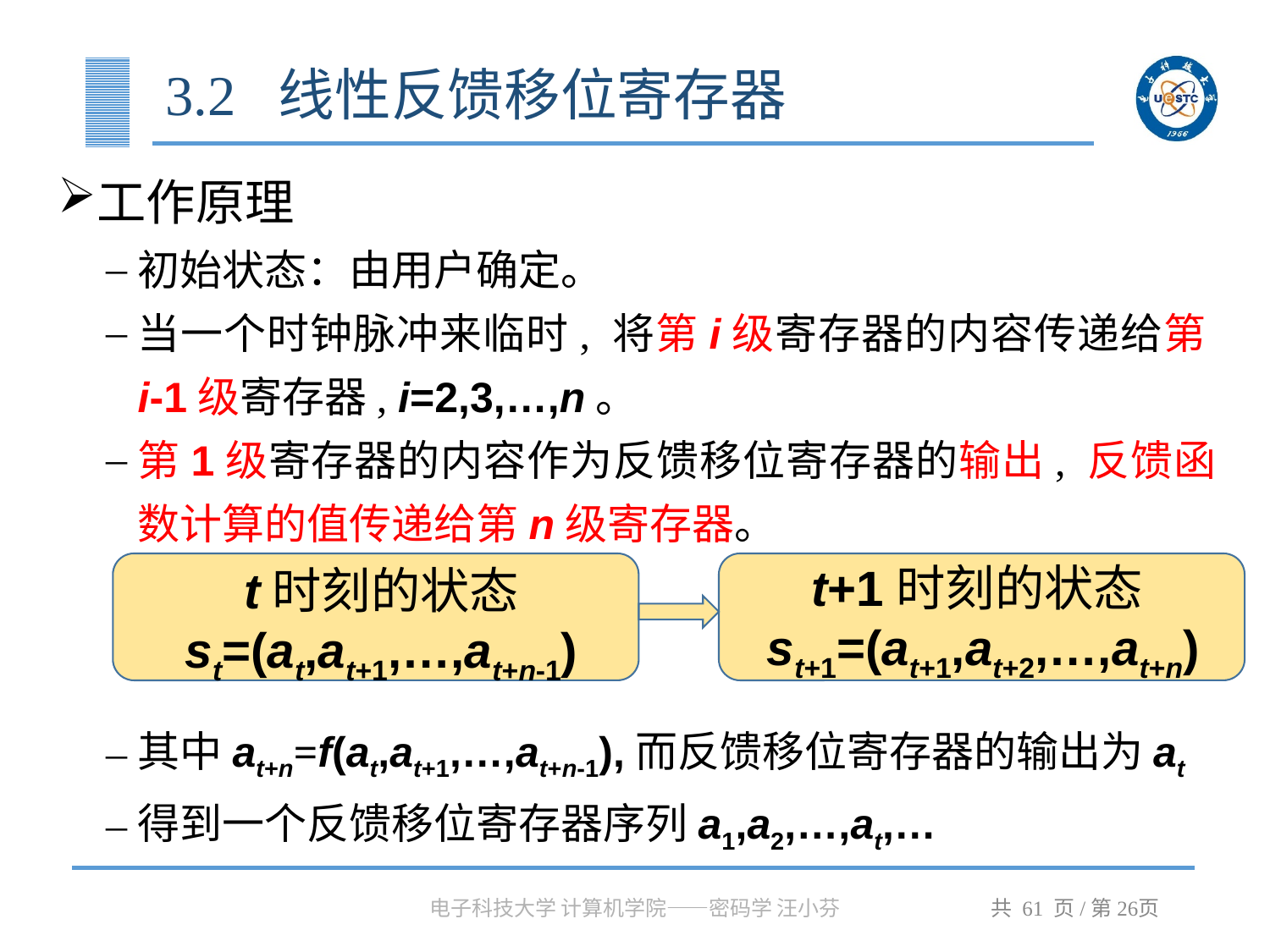

# 3.2  线性反馈移位寄存器
工作原理
初始状态：由用户确定。
当一个时钟脉冲来临时, 将第i级寄存器的内容传递给第i-1级寄存器, i=2,3,…,n。
第1级寄存器的内容作为反馈移位寄存器的输出, 反馈函数计算的值传递给第n级寄存器。

其中at+n=f(at,at+1,…,at+n-1),而反馈移位寄存器的输出为at
得到一个反馈移位寄存器序列a1,a2,…,at,…

t+1时刻的状态st+1=(at+1,at+2,…,at+n)

t时刻的状态
st=(at,at+1,…,at+n-1)

电子科技大学 计算机学院——密码学 汪小芬
共 61 页/第26页